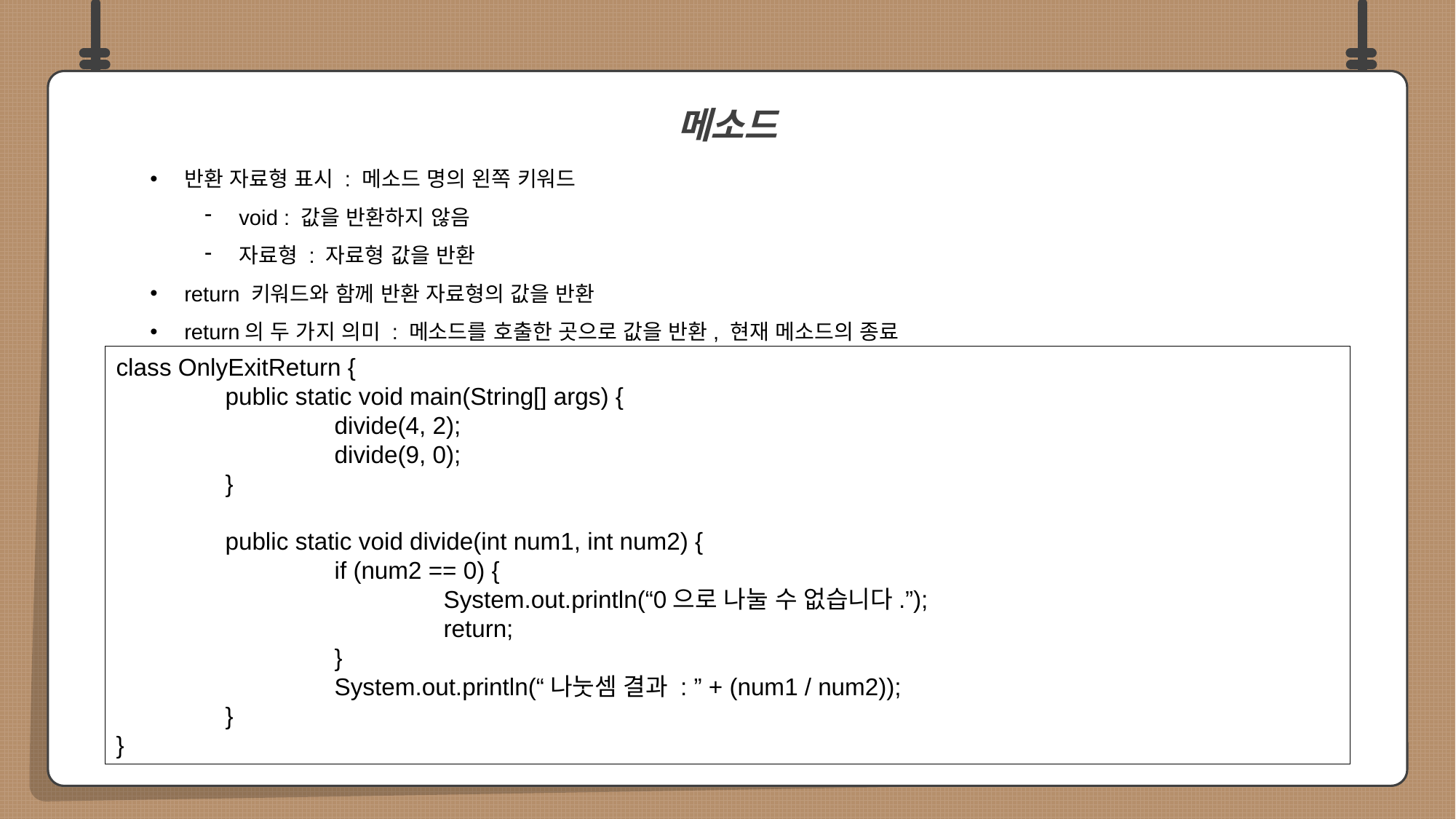

반환 자료형 표시 : 메소드 명의 왼쪽 키워드
void : 값을 반환하지 않음
자료형 : 자료형 값을 반환
return 키워드와 함께 반환 자료형의 값을 반환
return의 두 가지 의미 : 메소드를 호출한 곳으로 값을 반환, 현재 메소드의 종료

메소드

class OnlyExitReturn {
	public static void main(String[] args) {
		divide(4, 2);
		divide(9, 0);
	}

	public static void divide(int num1, int num2) {
		if (num2 == 0) {
			System.out.println(“0으로 나눌 수 없습니다.”);
			return;
		}
		System.out.println(“나눗셈 결과 : ” + (num1 / num2));
	}
}